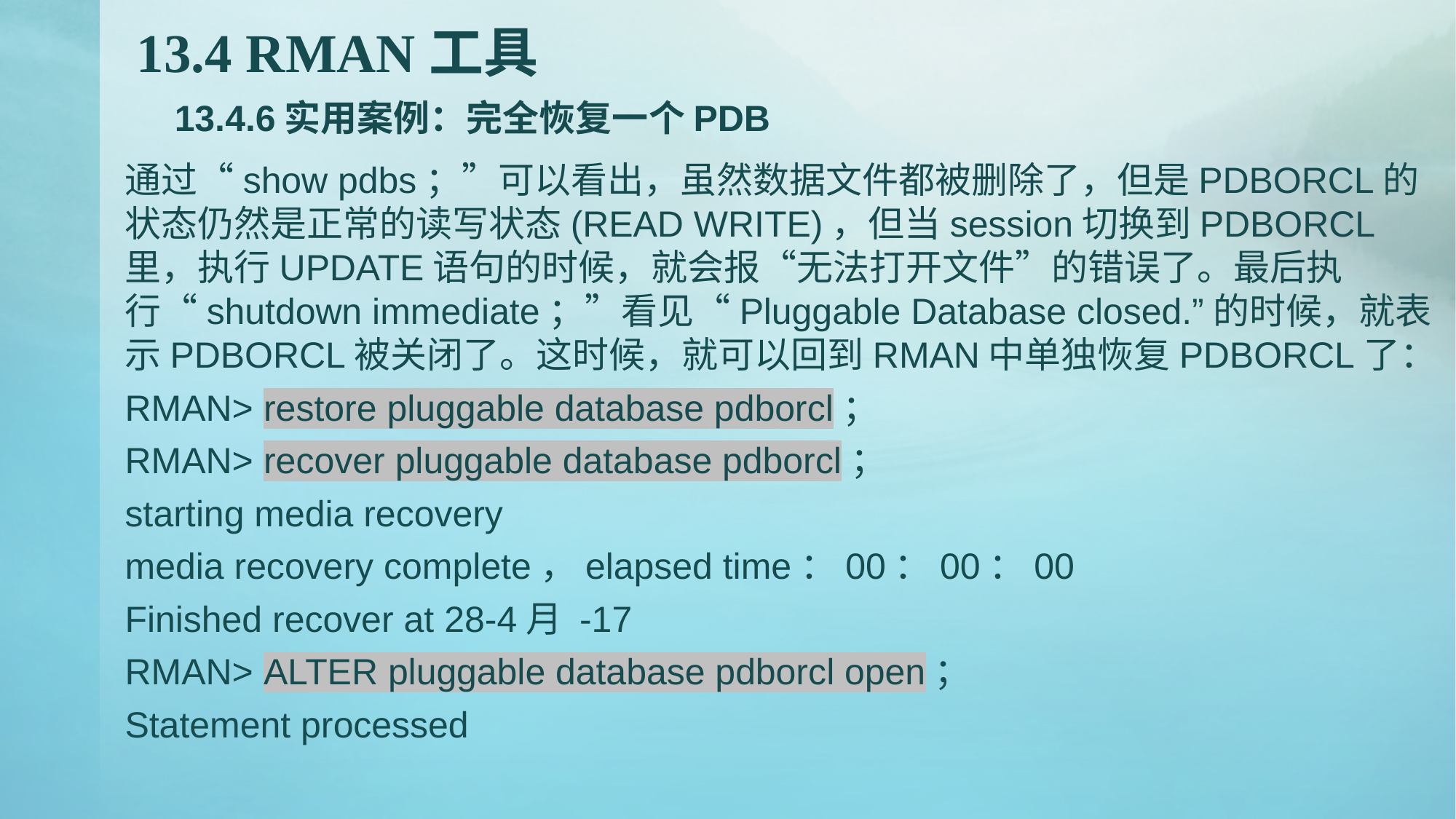

# 13.4 RMAN工具 13.4.6实用案例：完全恢复一个PDB
通过“show pdbs；”可以看出，虽然数据文件都被删除了，但是PDBORCL的状态仍然是正常的读写状态(READ WRITE)，但当session切换到PDBORCL里，执行UPDATE语句的时候，就会报“无法打开文件”的错误了。最后执行“shutdown immediate；”看见“Pluggable Database closed.”的时候，就表示PDBORCL被关闭了。这时候，就可以回到RMAN中单独恢复PDBORCL了：
RMAN> restore pluggable database pdborcl；
RMAN> recover pluggable database pdborcl；
starting media recovery
media recovery complete，elapsed time：00：00：00
Finished recover at 28-4月 -17
RMAN> ALTER pluggable database pdborcl open；
Statement processed